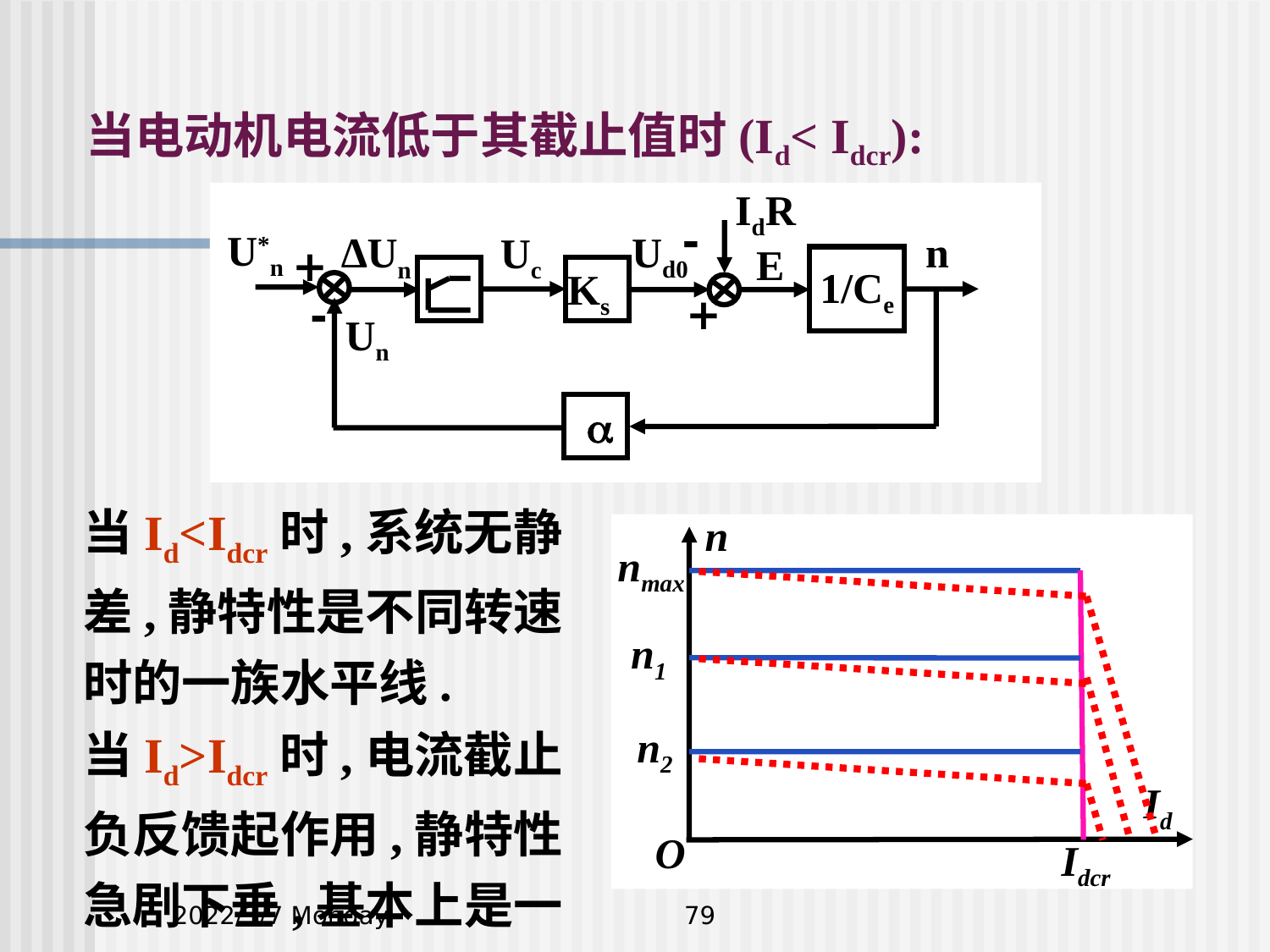

当电动机电流低于其截止值时(Id< Idcr):

IdR
-

U*n
Ud0
n
∆Un
Uc
E
+

 1/Ce

Ks

+
-

Un

 α

当Id<Idcr时,系统无静差,静特性是不同转速时的一族水平线.
当Id>Idcr时,电流截止负反馈起作用,静特性急剧下垂,基本上是一条直线.
n

nmax

n1

n2

Id
O
Idcr

2022/3/7 Monday
79